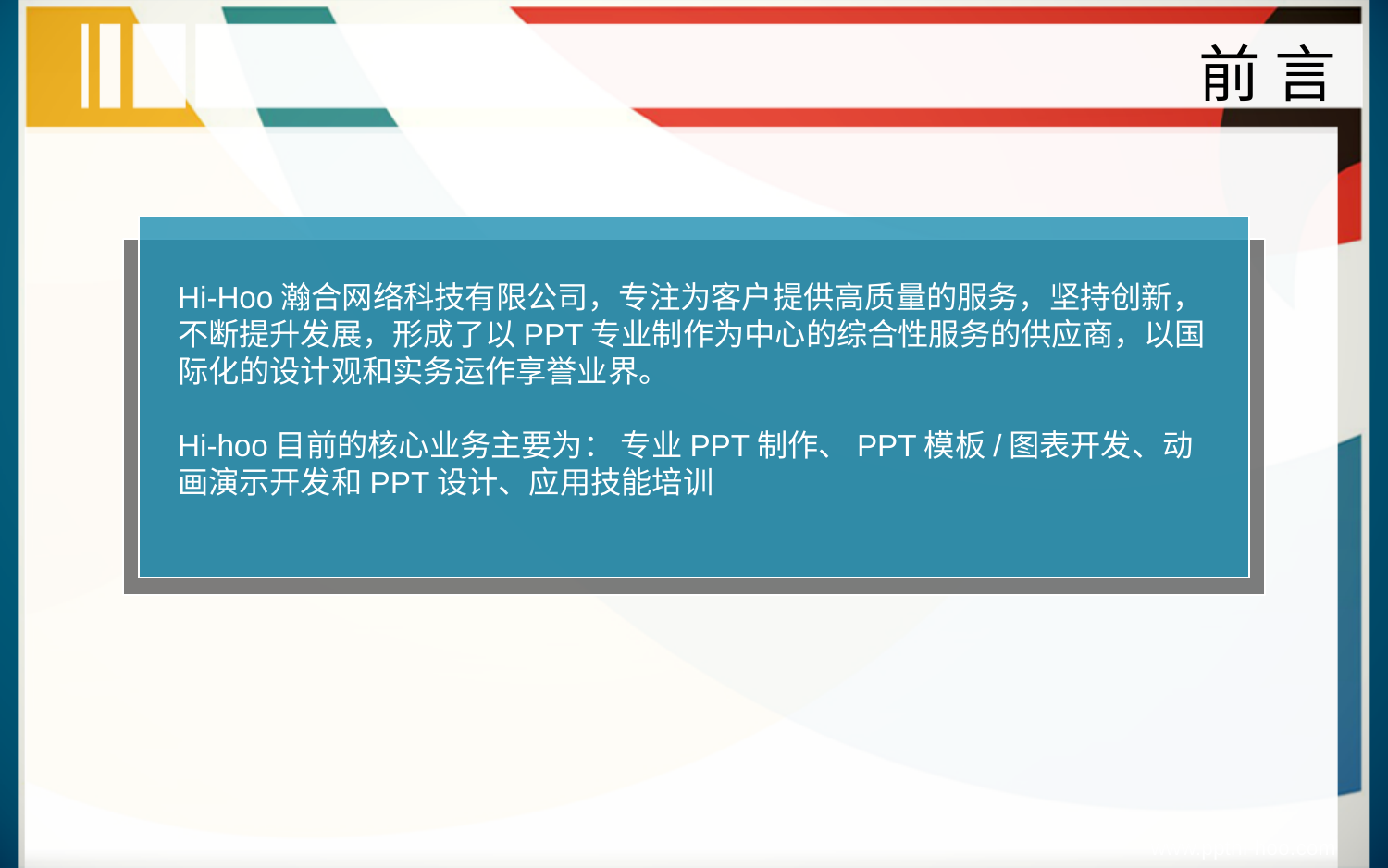

前 言

Hi-Hoo瀚合网络科技有限公司，专注为客户提供高质量的服务，坚持创新，不断提升发展，形成了以PPT专业制作为中心的综合性服务的供应商，以国际化的设计观和实务运作享誉业界。

Hi-hoo目前的核心业务主要为： 专业PPT制作、PPT模板/图表开发、动画演示开发和PPT设计、应用技能培训
www.ppthi-hoo.com